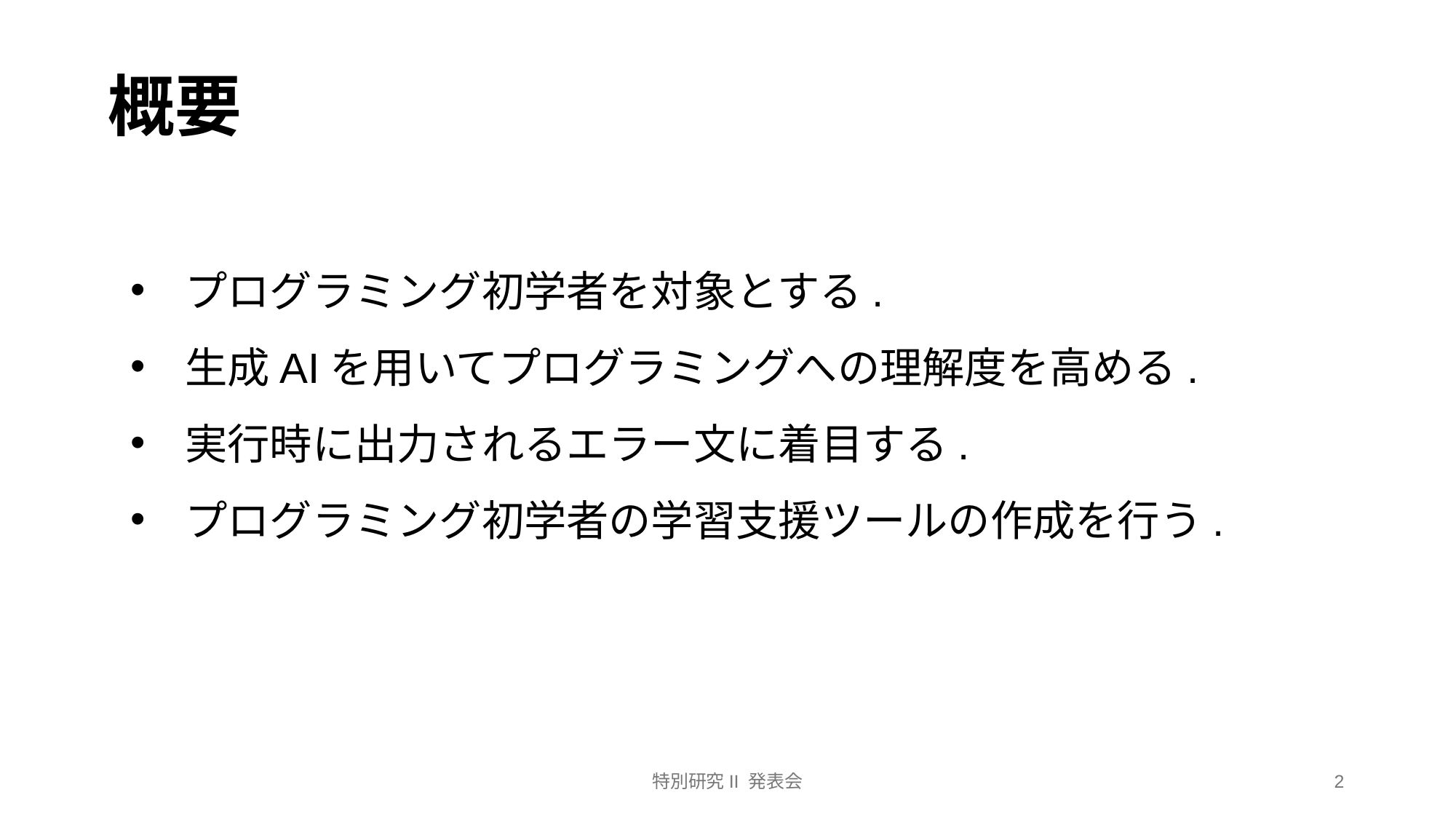

概要
プログラミング初学者を対象とする.
生成AIを用いてプログラミングへの理解度を高める.
実行時に出力されるエラー文に着目する.
プログラミング初学者の学習支援ツールの作成を行う.
特別研究II 発表会
2